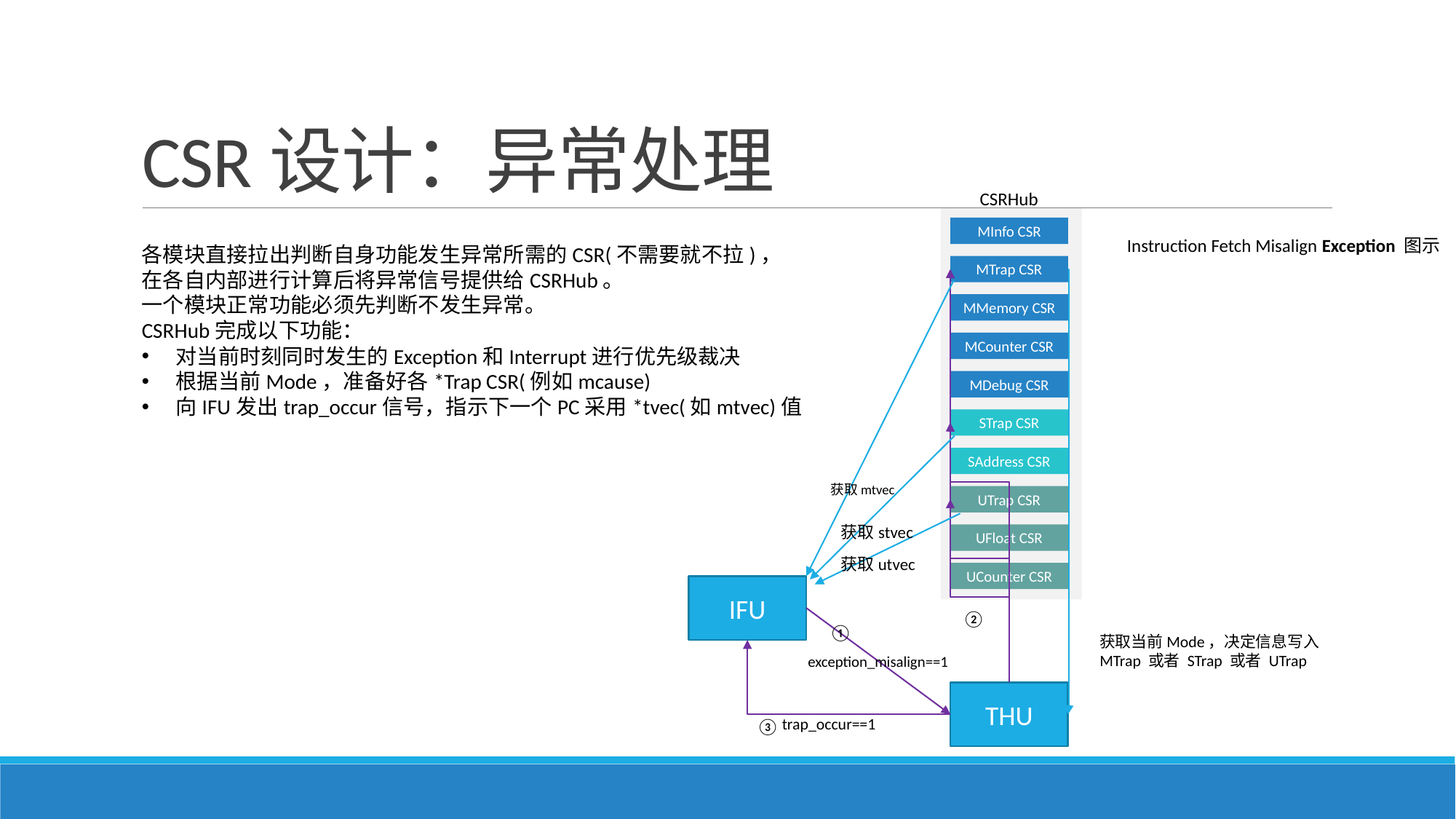

# CSR设计：异常处理
CSRHub

MInfo CSR
MTrap CSR
MMemory CSR
MCounter CSR
MDebug CSR
STrap CSR
SAddress CSR
UTrap CSR
UFloat CSR
UCounter CSR
Instruction Fetch Misalign Exception 图示
各模块直接拉出判断自身功能发生异常所需的CSR(不需要就不拉)，
在各自内部进行计算后将异常信号提供给CSRHub。
一个模块正常功能必须先判断不发生异常。
CSRHub完成以下功能：
对当前时刻同时发生的Exception和Interrupt进行优先级裁决
根据当前Mode，准备好各*Trap CSR(例如mcause)
向IFU发出trap_occur信号，指示下一个PC采用*tvec(如mtvec)值
获取mtvec
获取stvec
获取utvec
IFU
②
①
获取当前Mode，决定信息写入
MTrap 或者 STrap 或者 UTrap
exception_misalign==1
THU
trap_occur==1
③